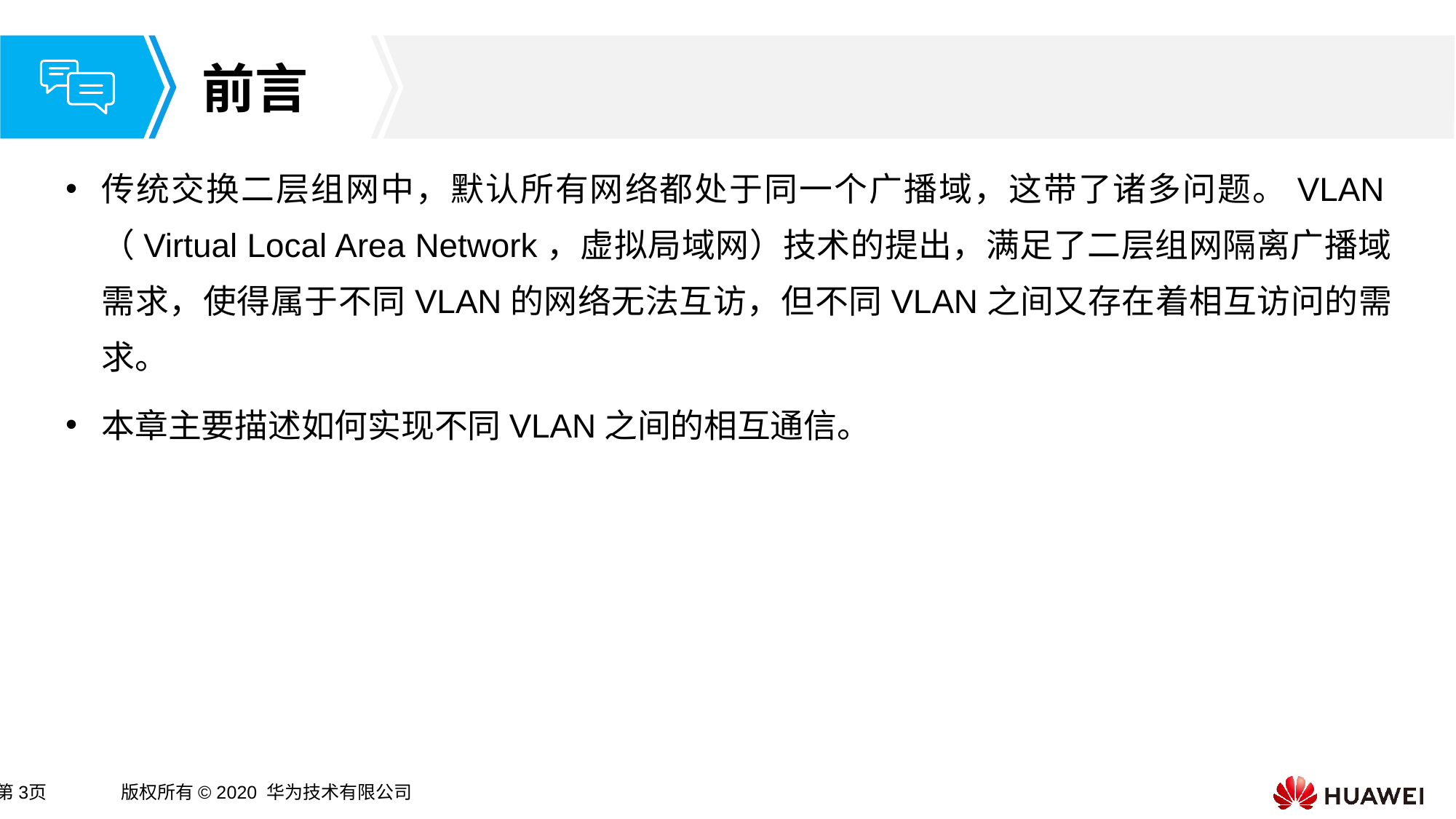

传统交换二层组网中，默认所有网络都处于同一个广播域，这带了诸多问题。VLAN（Virtual Local Area Network，虚拟局域网）技术的提出，满足了二层组网隔离广播域需求，使得属于不同VLAN的网络无法互访，但不同VLAN之间又存在着相互访问的需求。
本章主要描述如何实现不同VLAN之间的相互通信。